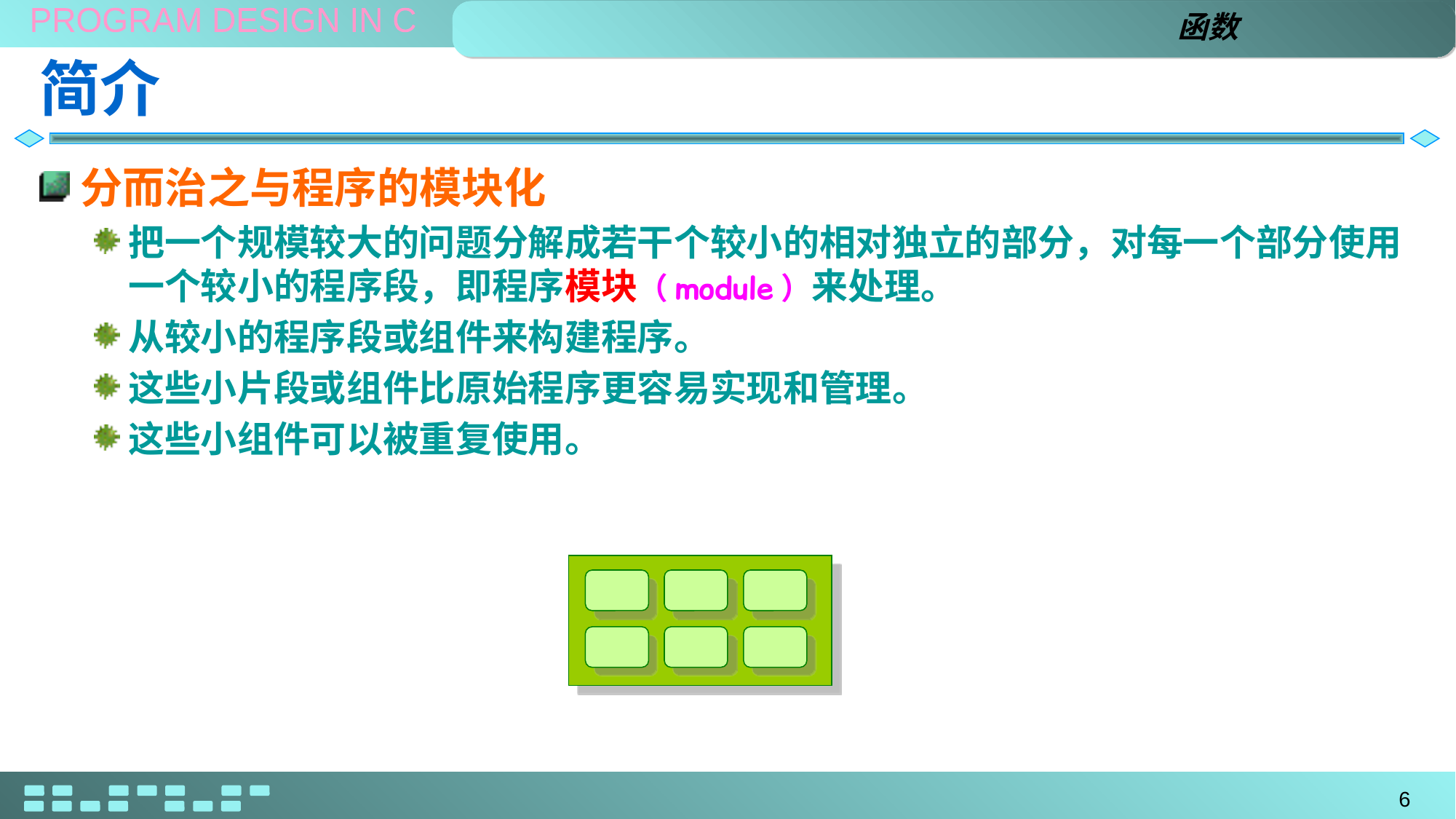

函数
# 简介
分而治之与程序的模块化
把一个规模较大的问题分解成若干个较小的相对独立的部分，对每一个部分使用一个较小的程序段，即程序模块（module）来处理。
从较小的程序段或组件来构建程序。
这些小片段或组件比原始程序更容易实现和管理。
这些小组件可以被重复使用。

6